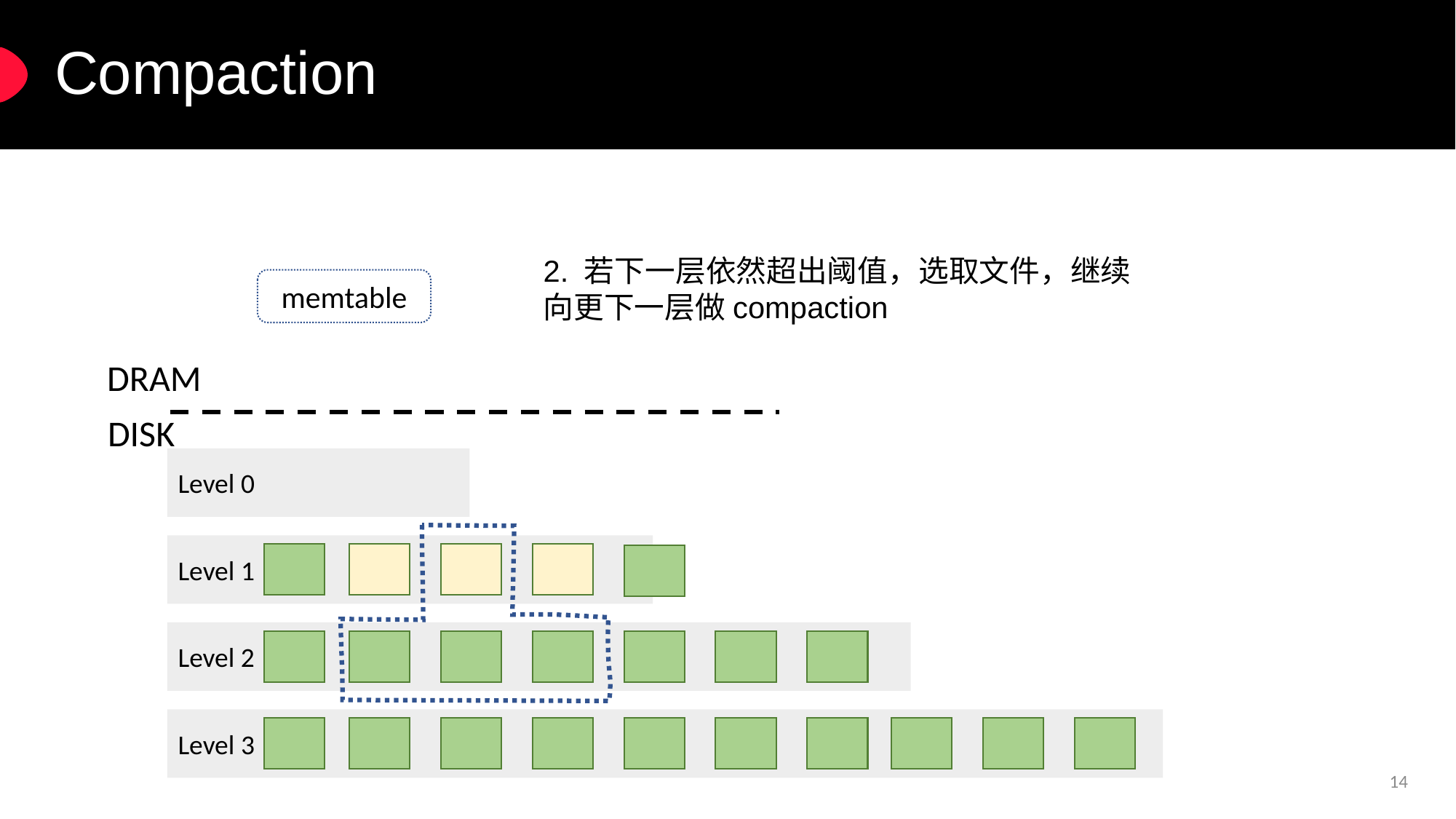

# Compaction
2. 若下一层依然超出阈值，选取文件，继续向更下一层做compaction
memtable
DRAM
DISK
Level 0

Level 1

Level 2

Level 3

14